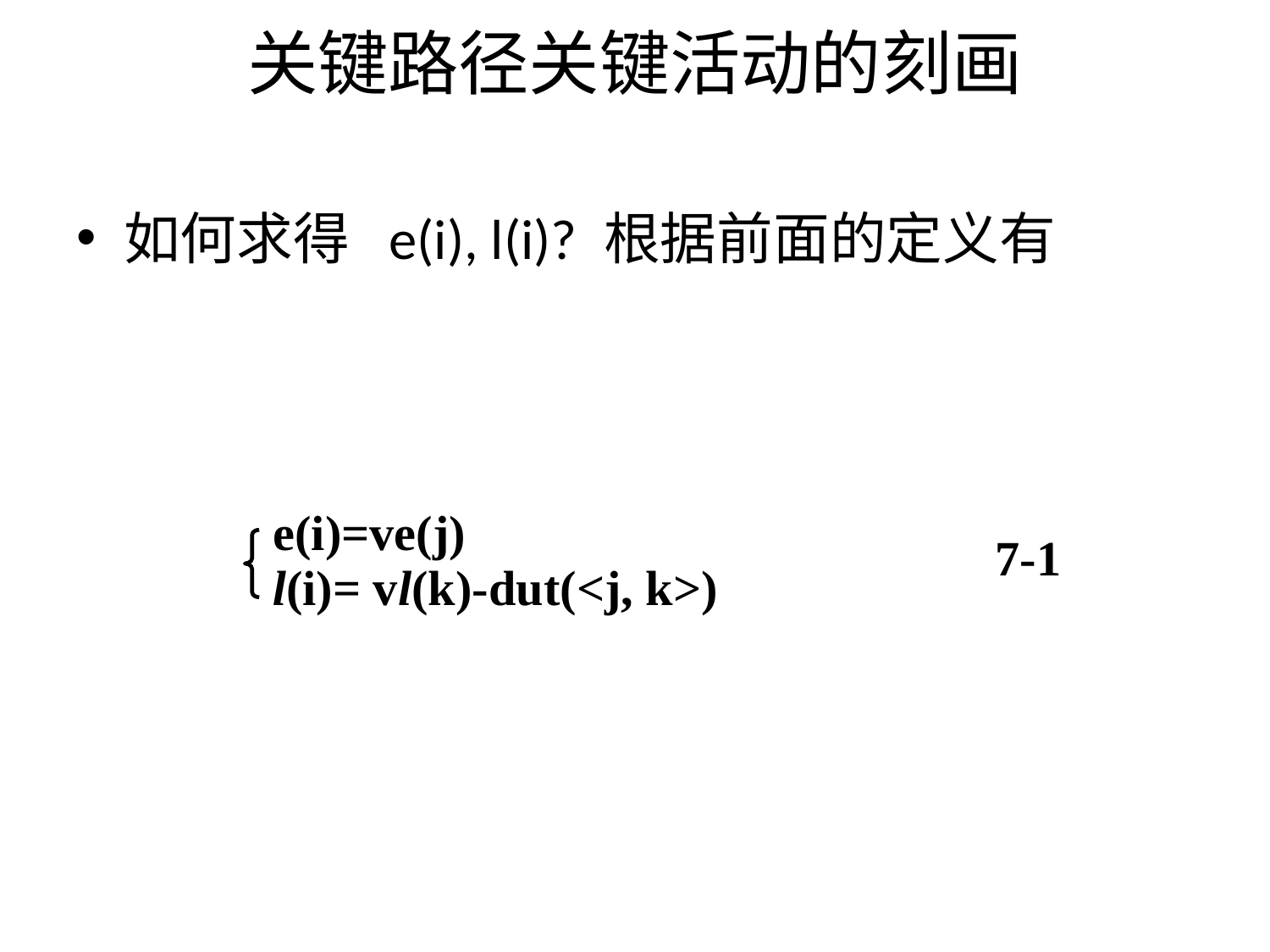

# 关键路径关键活动的刻画

如何求得  e(i), l(i)? 根据前面的定义有
e(i)=ve(j)

l(i)= vl(k)-dut(<j, k>)
7-1